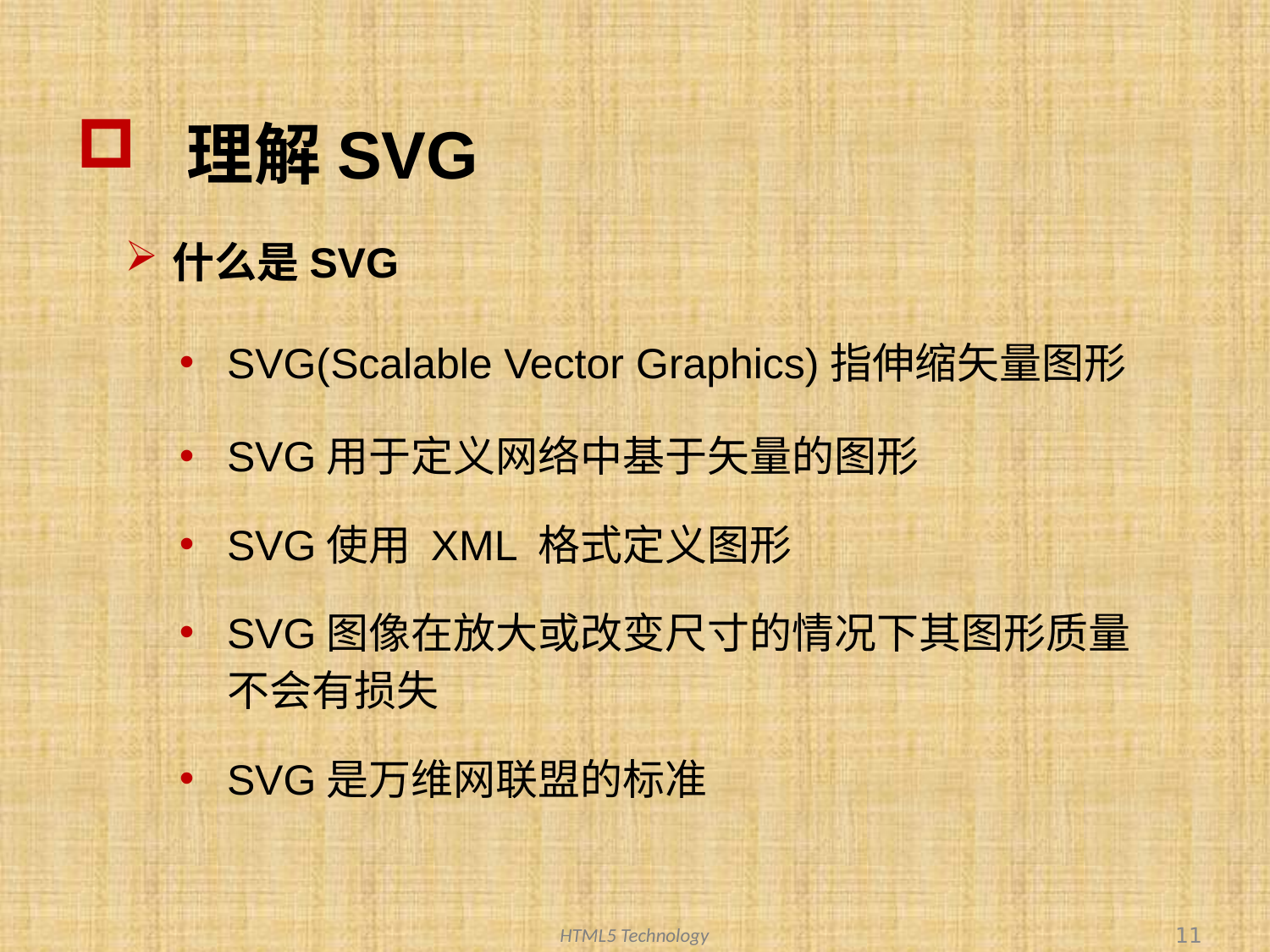

# 理解SVG
什么是SVG
SVG(Scalable Vector Graphics)指伸缩矢量图形
SVG用于定义网络中基于矢量的图形
SVG使用 XML 格式定义图形
SVG图像在放大或改变尺寸的情况下其图形质量不会有损失
SVG是万维网联盟的标准
11
HTML5 Technology